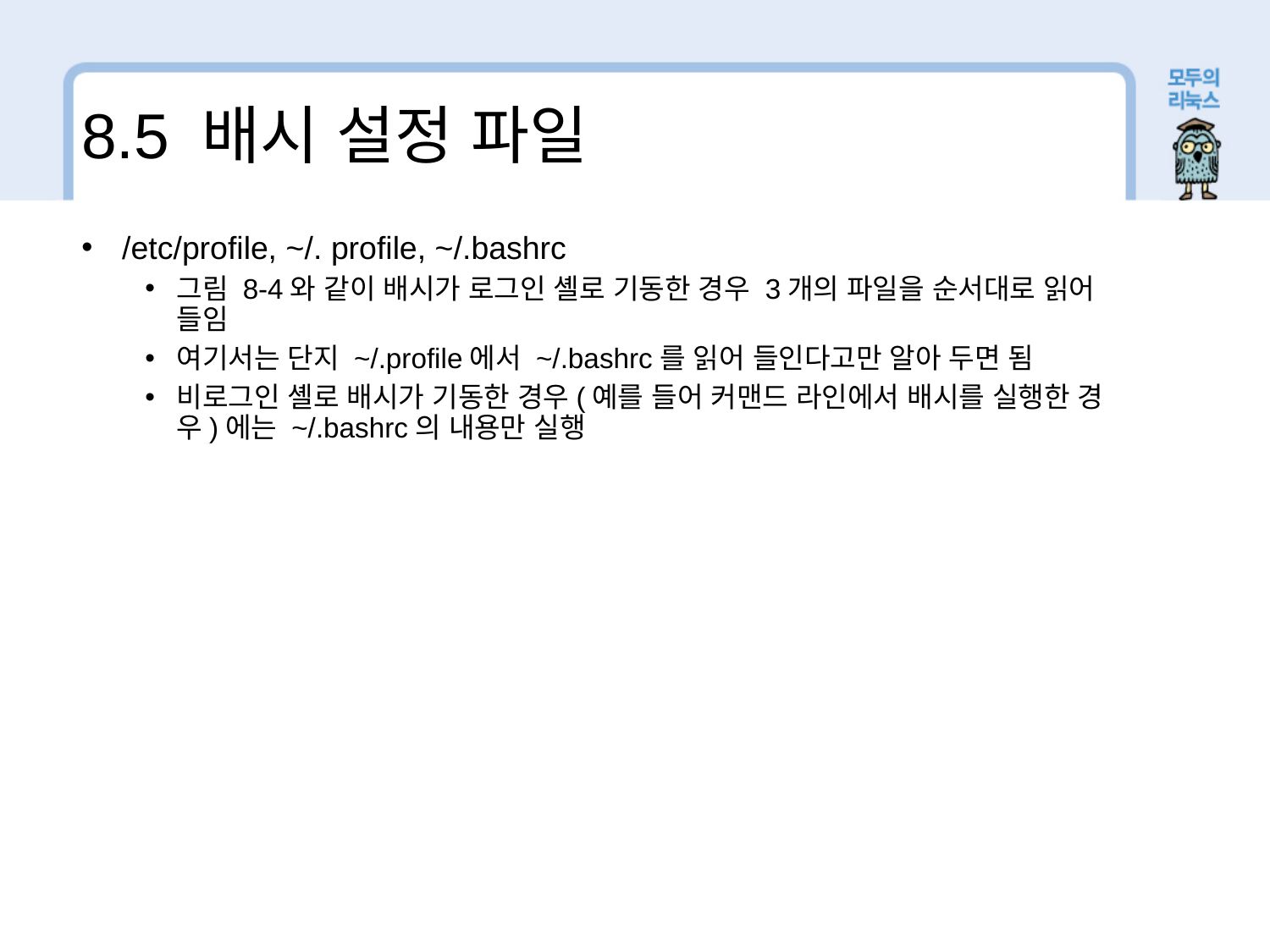

8.5 배시 설정 파일
 /etc/profile, ~/. profile, ~/.bashrc
그림 8-4와 같이 배시가 로그인 셸로 기동한 경우 3개의 파일을 순서대로 읽어 들임
여기서는 단지 ~/.profile에서 ~/.bashrc를 읽어 들인다고만 알아 두면 됨
비로그인 셸로 배시가 기동한 경우(예를 들어 커맨드 라인에서 배시를 실행한 경우)에는 ~/.bashrc의 내용만 실행